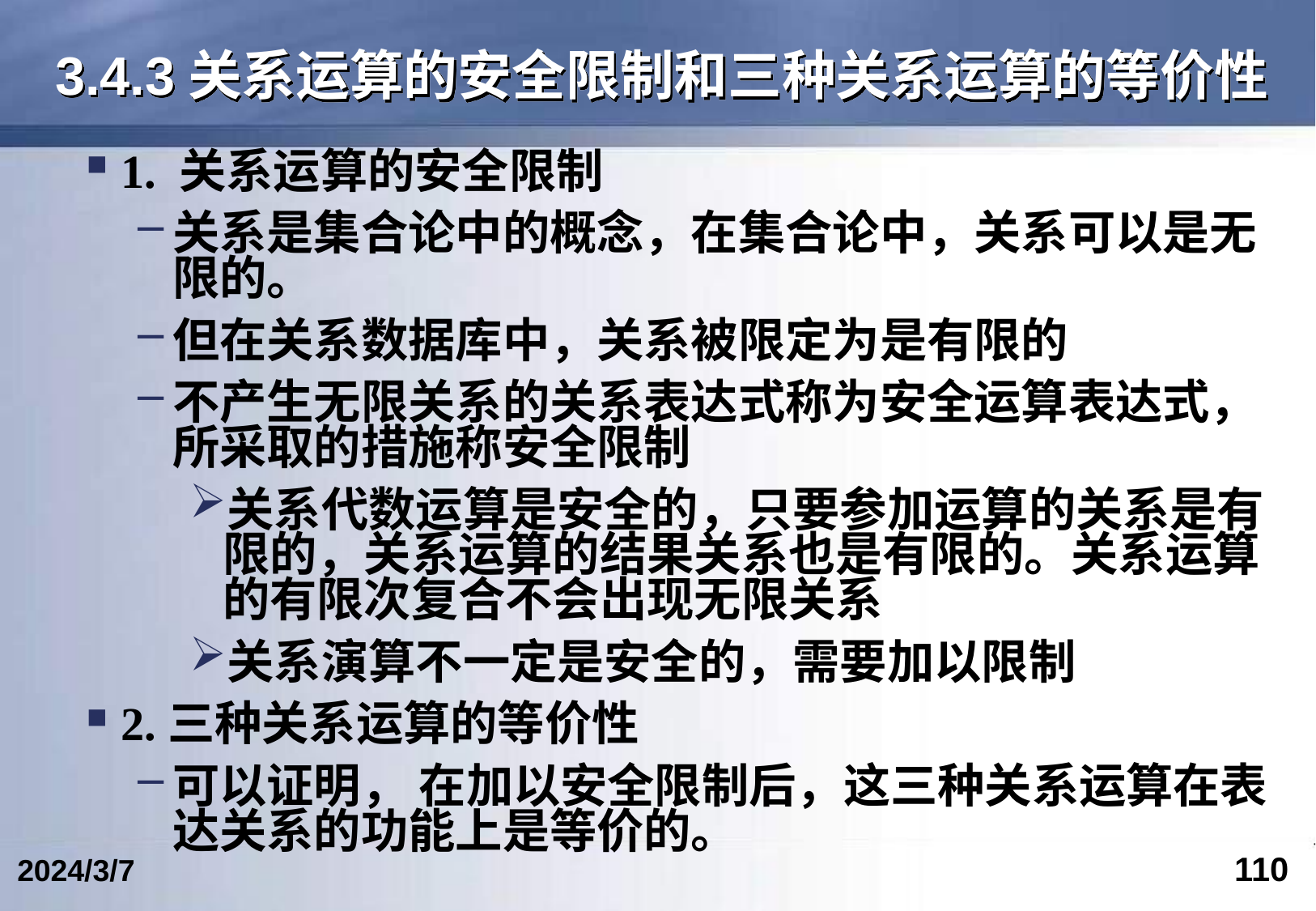

# 3.4.3关系运算的安全限制和三种关系运算的等价性
1. 关系运算的安全限制
关系是集合论中的概念，在集合论中，关系可以是无限的。
但在关系数据库中，关系被限定为是有限的
不产生无限关系的关系表达式称为安全运算表达式，所采取的措施称安全限制
关系代数运算是安全的，只要参加运算的关系是有限的，关系运算的结果关系也是有限的。关系运算的有限次复合不会出现无限关系
关系演算不一定是安全的，需要加以限制
2.三种关系运算的等价性
可以证明， 在加以安全限制后，这三种关系运算在表达关系的功能上是等价的。
110
2024/3/7